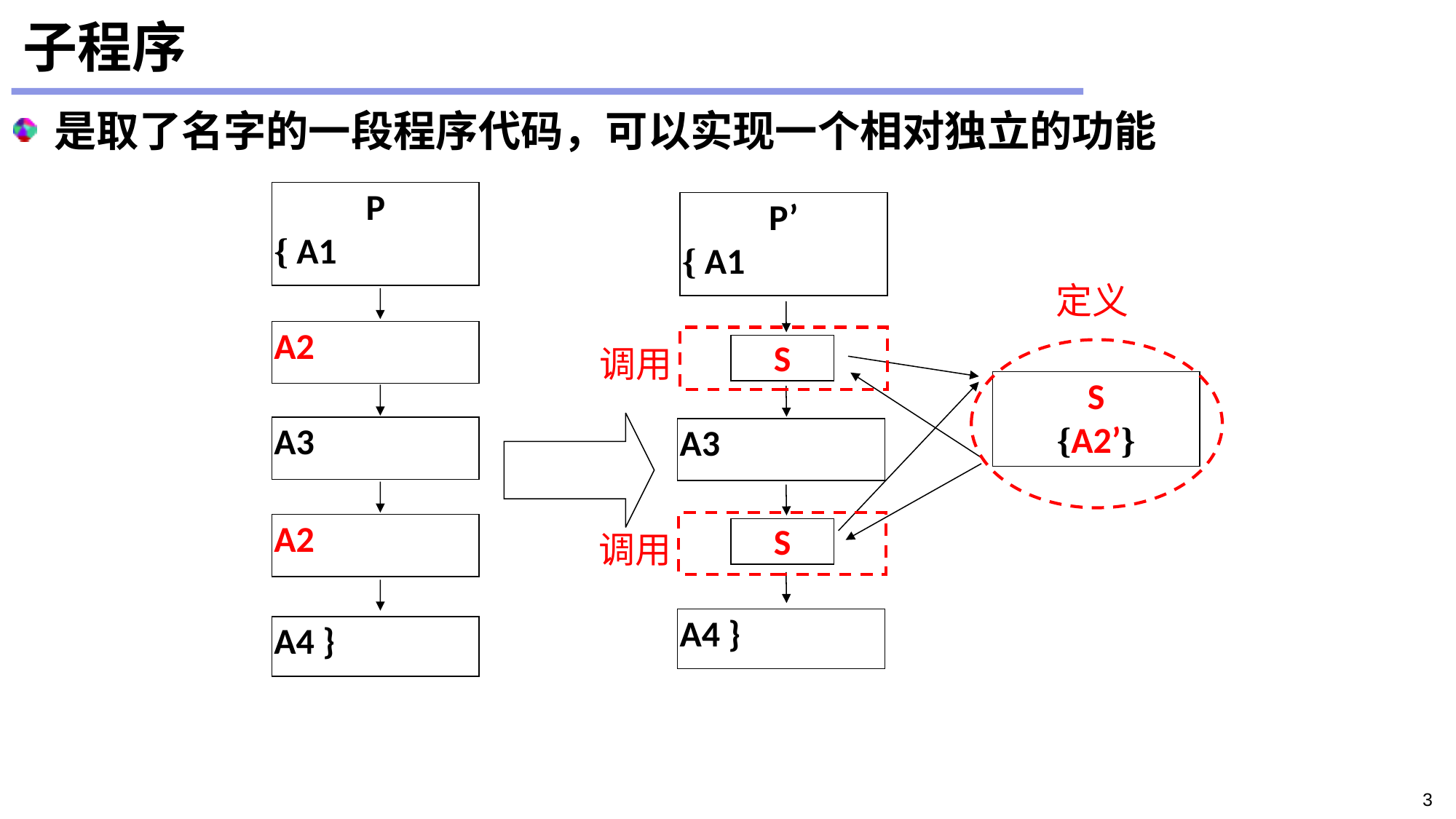

# 子程序
是取了名字的一段程序代码，可以实现一个相对独立的功能

P
{ A1

A2

A3

A2

A4 }
P’
{ A1

S

A3

S

A4 }
定义

调用

S
{A2’}

调用
3